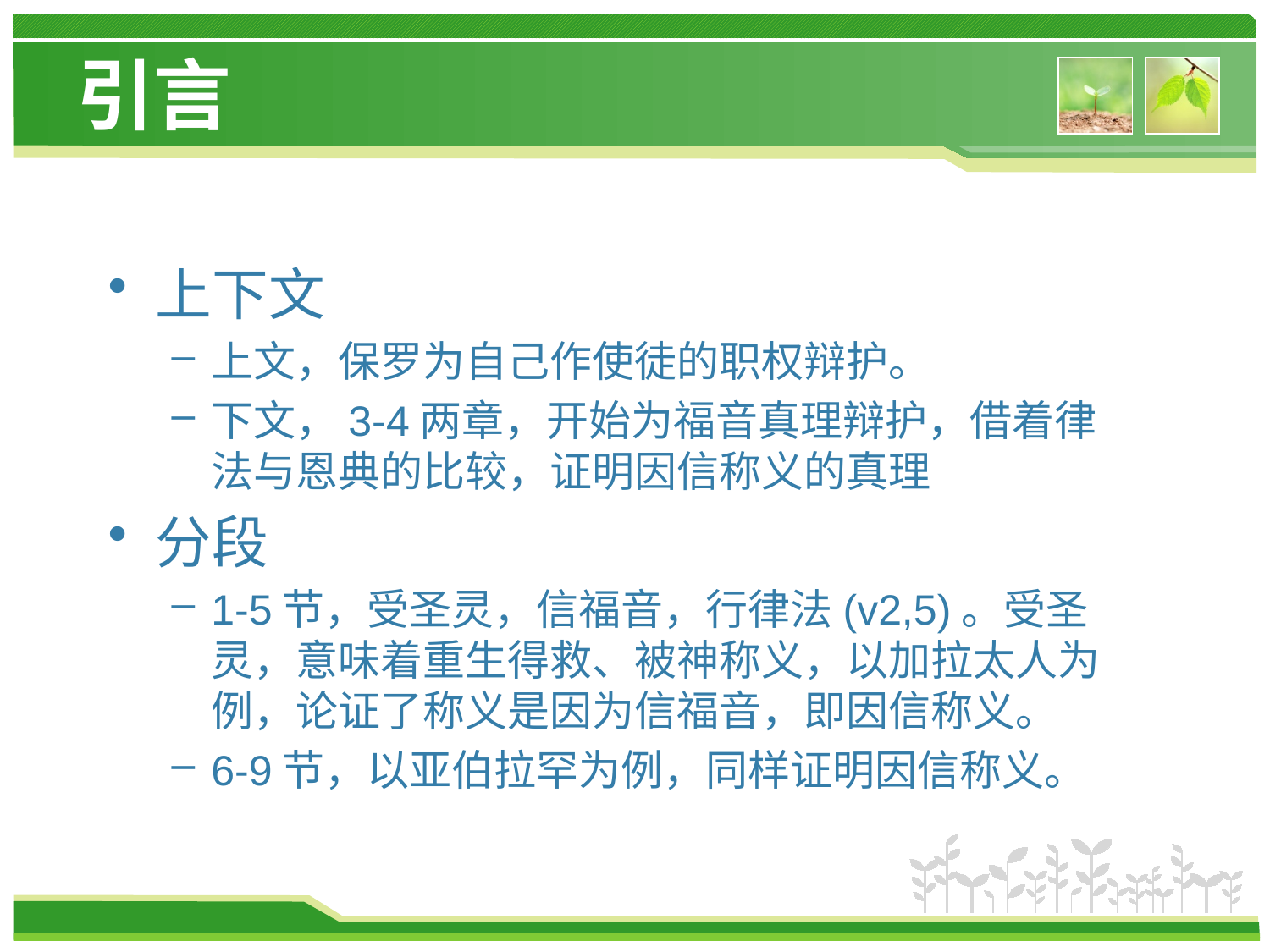

# 引言
上下文
上文，保罗为自己作使徒的职权辩护。
下文，3-4两章，开始为福音真理辩护，借着律法与恩典的比较，证明因信称义的真理
分段
1-5节，受圣灵，信福音，行律法(v2,5)。受圣灵，意味着重生得救、被神称义，以加拉太人为例，论证了称义是因为信福音，即因信称义。
6-9节，以亚伯拉罕为例，同样证明因信称义。